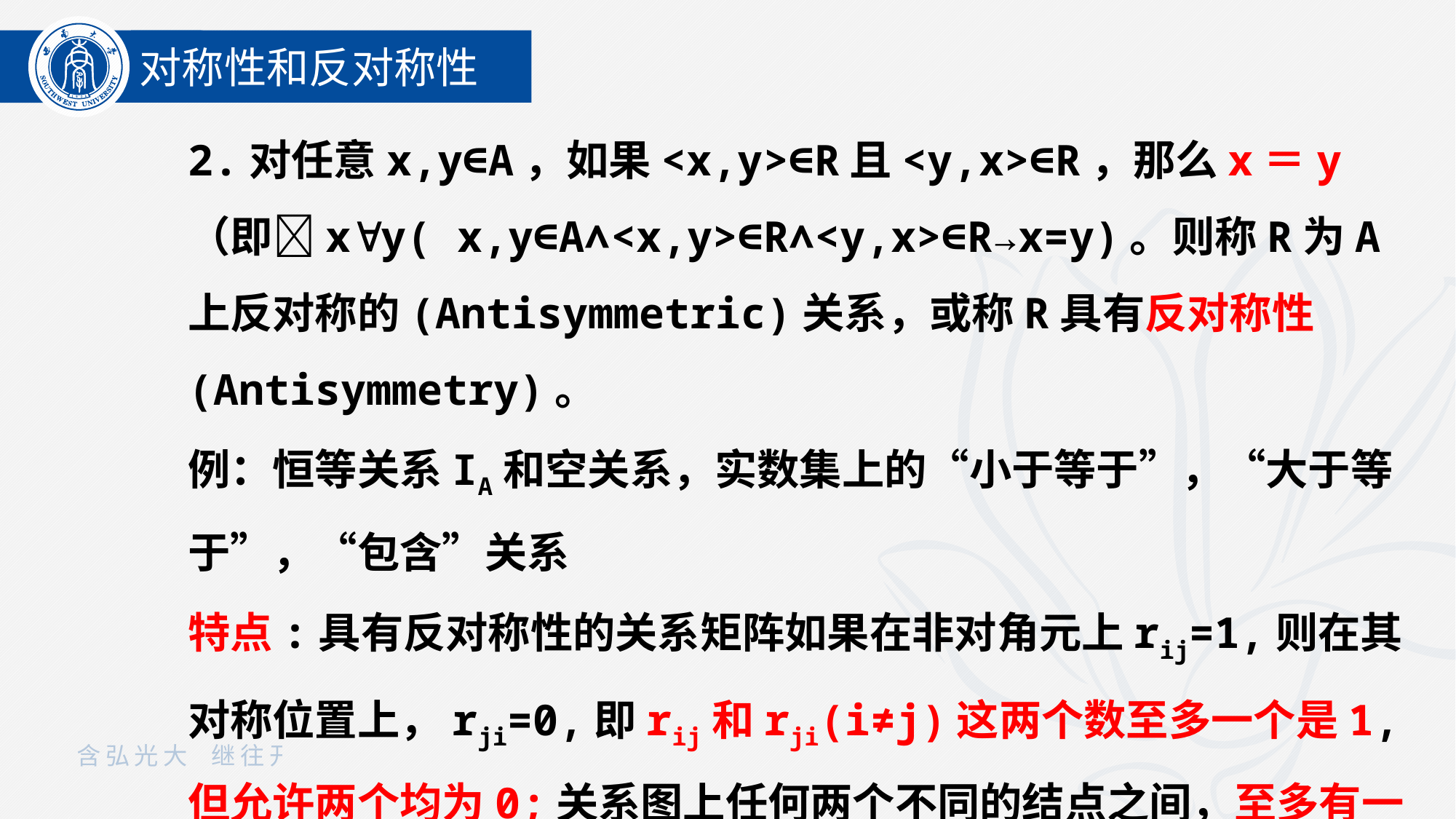

对称性和反对称性
2.对任意x,y∈A，如果<x,y>∈R且<y,x>∈R，那么x＝y（即∀x∀y( x,y∈A∧<x,y>∈R∧<y,x>∈R→x=y)。则称R为A上反对称的(Antisymmetric)关系，或称R具有反对称性(Antisymmetry)。
例：恒等关系IA和空关系，实数集上的“小于等于”，“大于等于”，“包含”关系
特点:具有反对称性的关系矩阵如果在非对角元上rij=1,则在其对称位置上，rji=0,即rij和rji(i≠j)这两个数至多一个是1,但允许两个均为0;关系图上任何两个不同的结点之间，至多有一条弧，但允许没有弧。